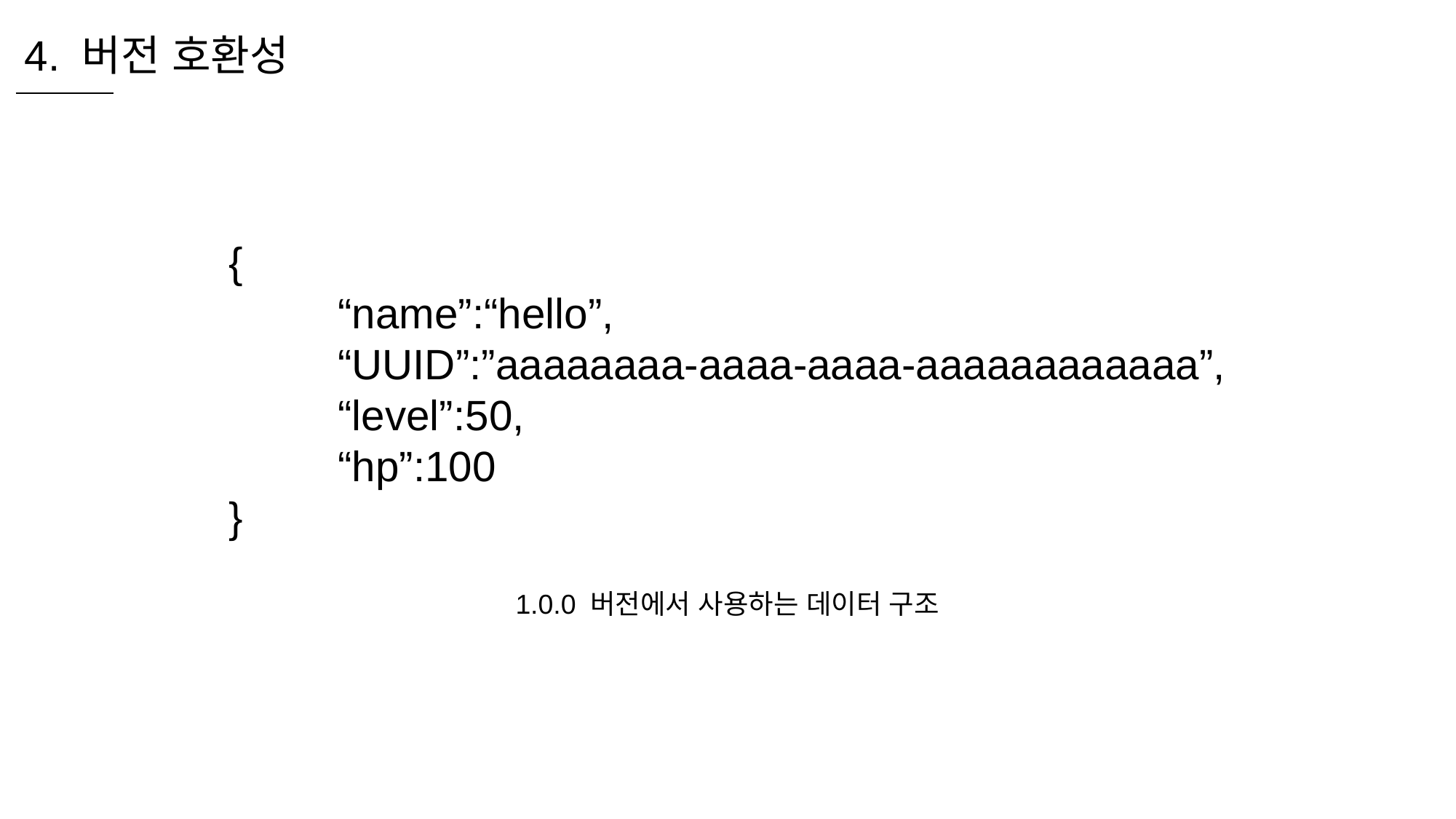

4. 버전 호환성
{
	“name”:“hello”,
	“UUID”:”aaaaaaaa-aaaa-aaaa-aaaaaaaaaaaa”,
	“level”:50,
	“hp”:100
}
1.0.0 버전에서 사용하는 데이터 구조